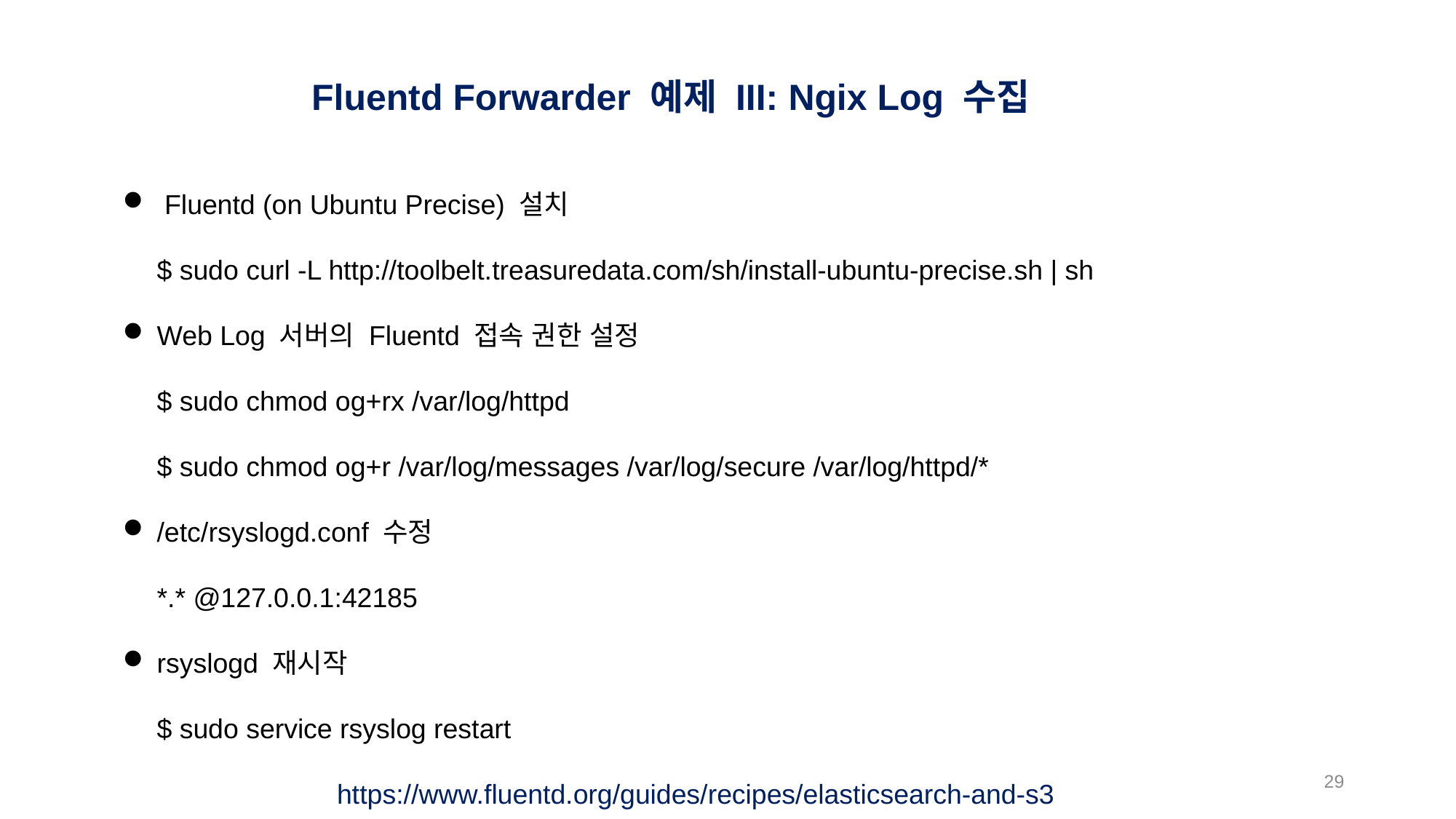

Fluentd Forwarder 예제 III: Ngix Log 수집
 Fluentd (on Ubuntu Precise) 설치
$ sudo curl -L http://toolbelt.treasuredata.com/sh/install-ubuntu-precise.sh | sh
Web Log 서버의 Fluentd 접속 권한 설정
$ sudo chmod og+rx /var/log/httpd
$ sudo chmod og+r /var/log/messages /var/log/secure /var/log/httpd/*
/etc/rsyslogd.conf 수정
*.* @127.0.0.1:42185
rsyslogd 재시작
$ sudo service rsyslog restart
https://www.fluentd.org/guides/recipes/elasticsearch-and-s3
29